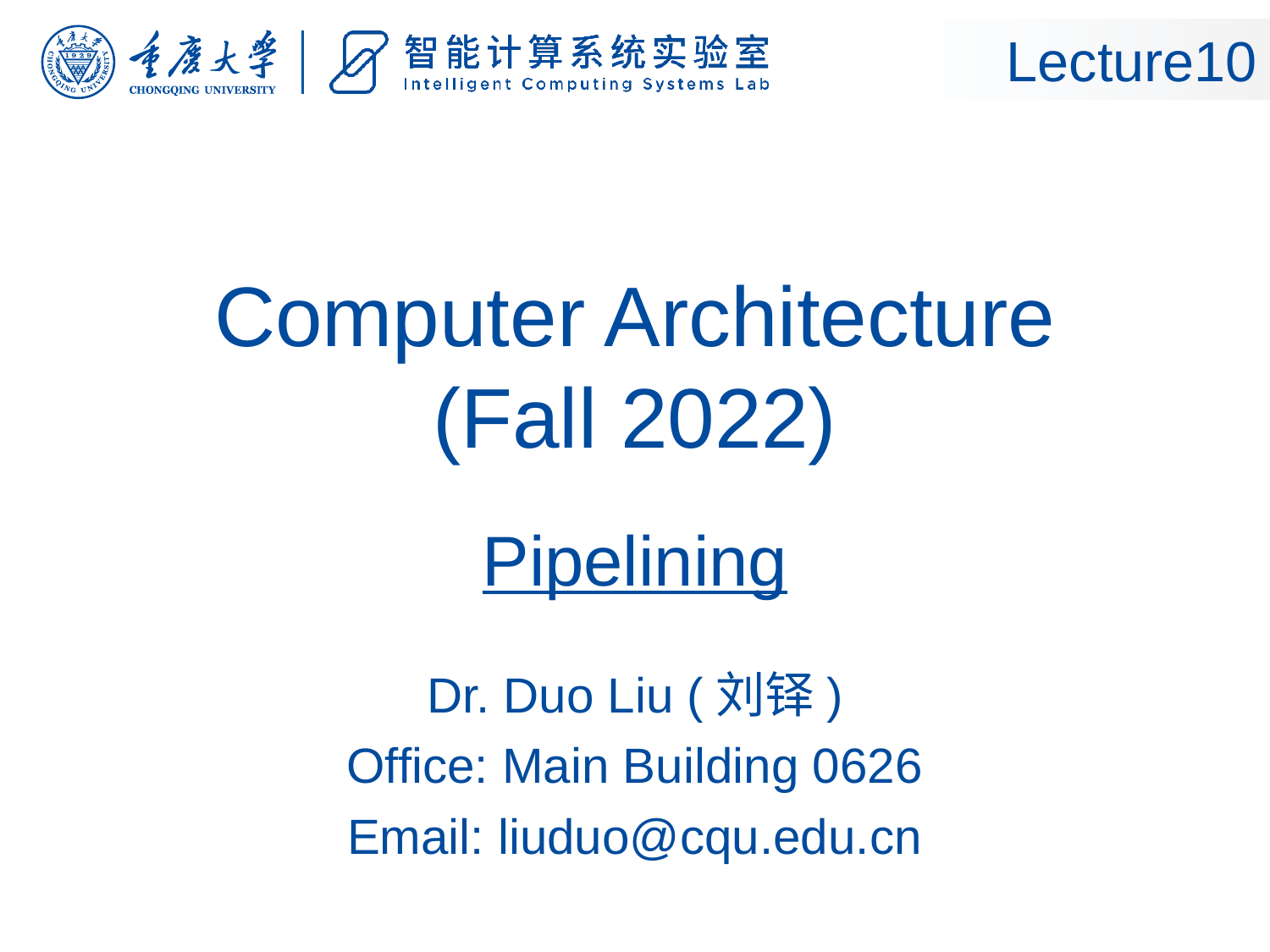

Lecture10
# Computer Architecture (Fall 2022)
Pipelining
Dr. Duo Liu (刘铎)
Office: Main Building 0626
Email: liuduo@cqu.edu.cn